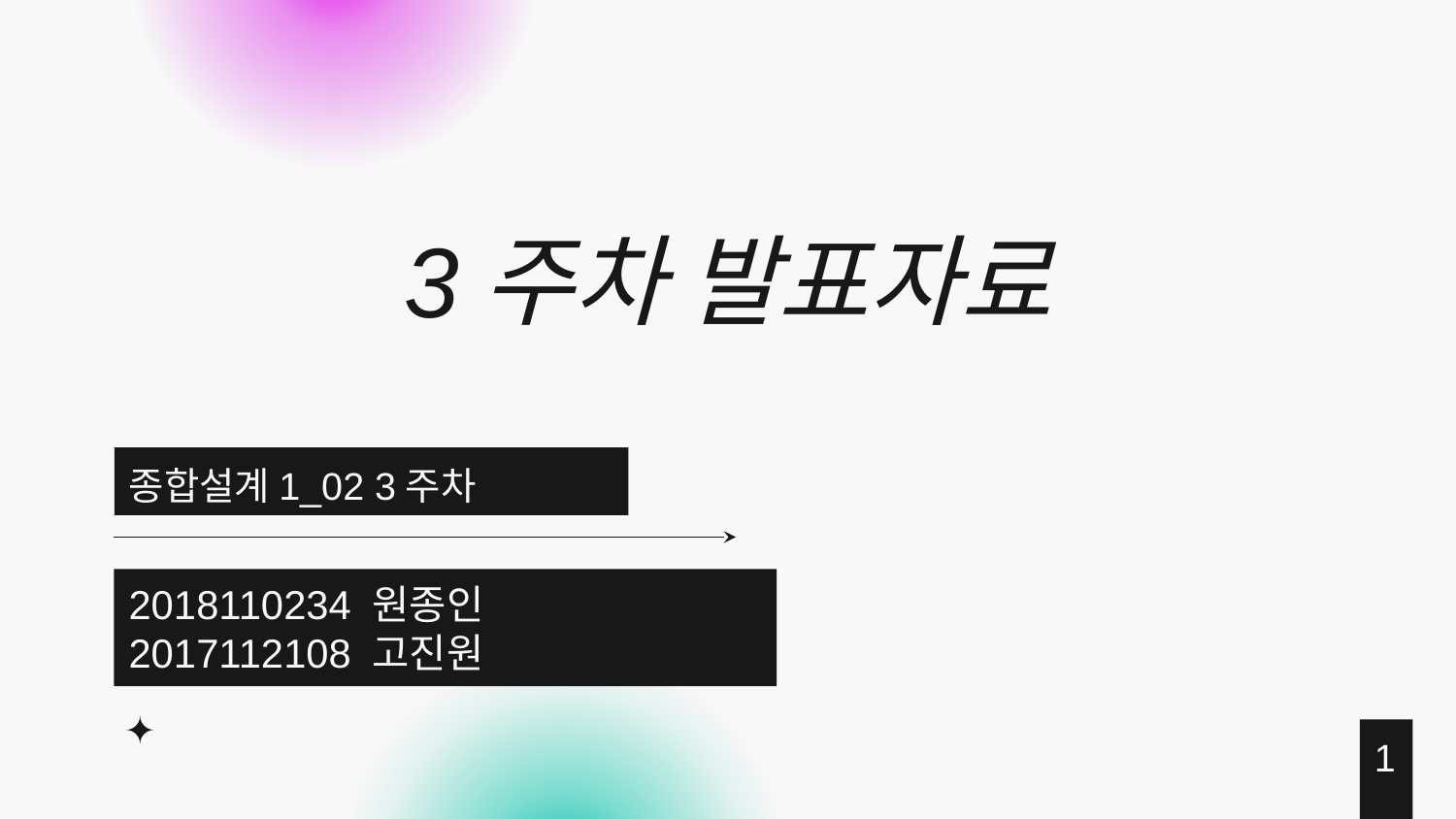

# 3주차 발표자료
종합설계1_02 3주차
2018110234 원종인
2017112108 고진원

1